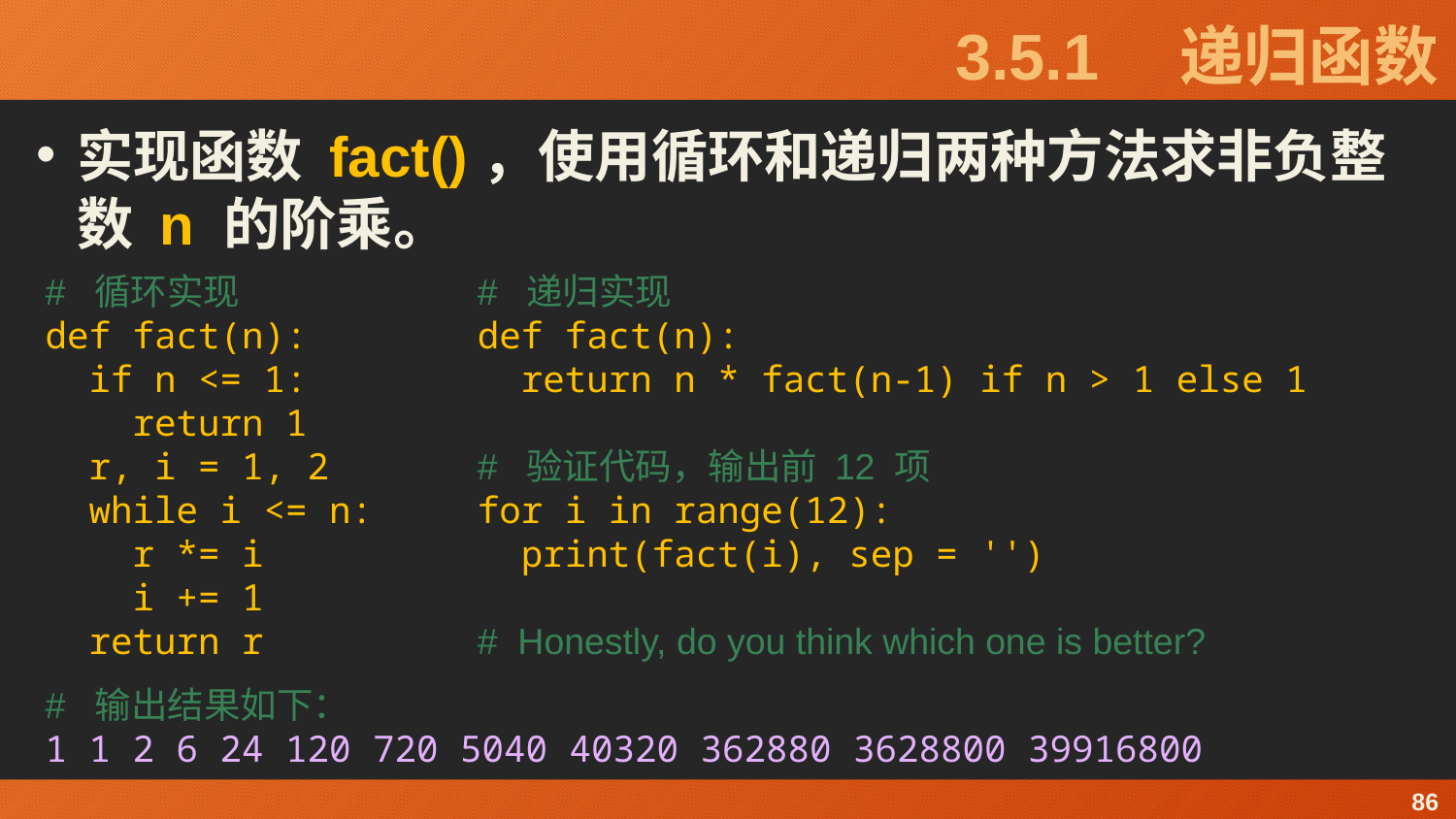

# 3.5.1　递归函数
实现函数 fact()，使用循环和递归两种方法求非负整数 n 的阶乘。
#  循环实现
def fact(n):
  if n <= 1:
    return 1
  r, i = 1, 2
  while i <= n:
    r *= i
    i += 1
  return r
#  递归实现
def fact(n):
  return n * fact(n-1) if n > 1 else 1

#  验证代码，输出前 12 项
for i in range(12):
  print(fact(i), sep = '')

#  Honestly, do you think which one is better?
#  输出结果如下：
1 1 2 6 24 120 720 5040 40320 362880 3628800 39916800
86